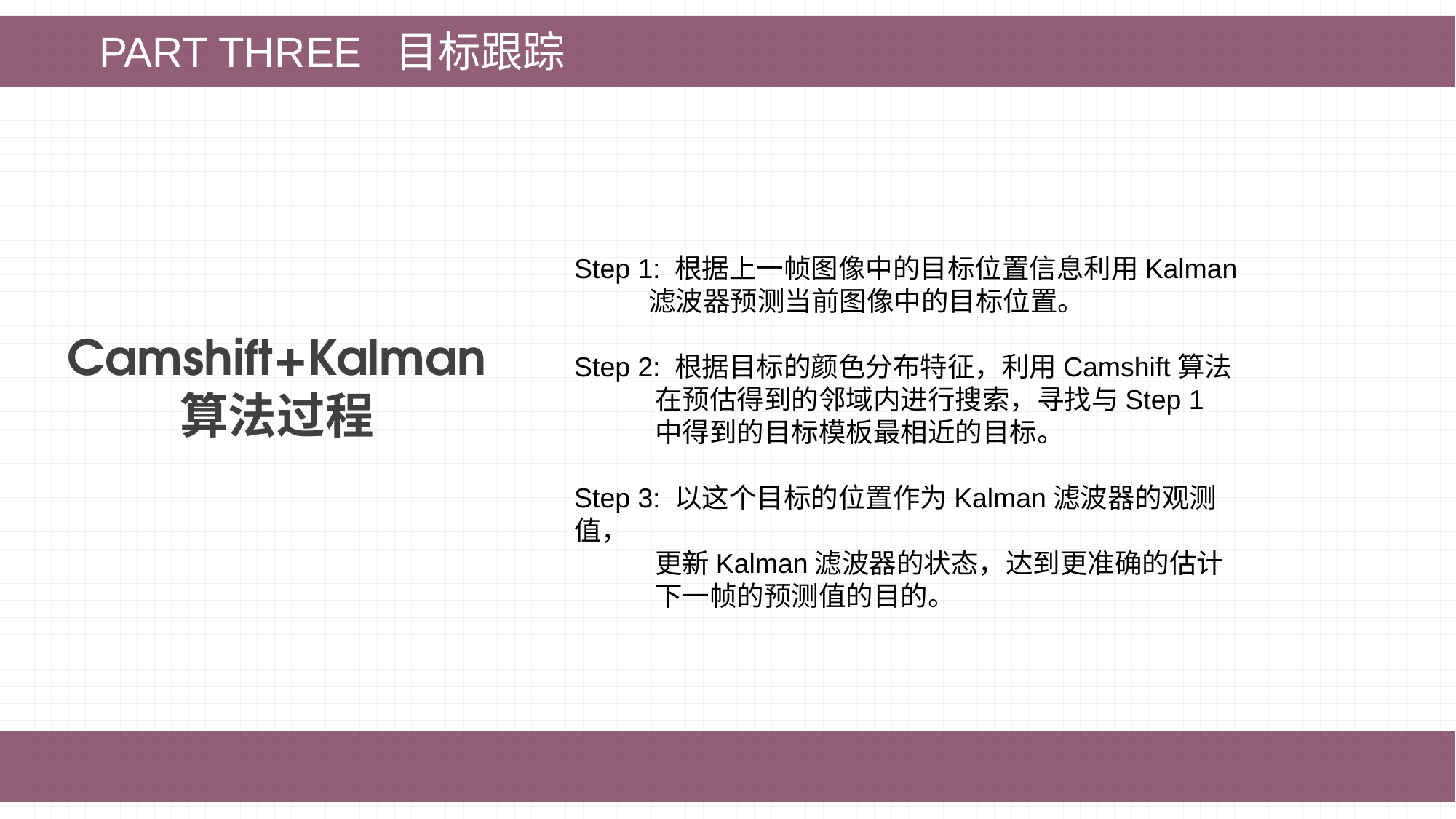

PART THREE  目标跟踪
Step 1: 根据上一帧图像中的目标位置信息利用Kalman
           滤波器预测当前图像中的目标位置。

Step 2: 根据目标的颜色分布特征，利用Camshift算法
            在预估得到的邻域内进行搜索，寻找与Step 1
            中得到的目标模板最相近的目标。

Step 3: 以这个目标的位置作为Kalman滤波器的观测值，
            更新Kalman滤波器的状态，达到更准确的估计
            下一帧的预测值的目的。

Camshift+Kalman
算法过程